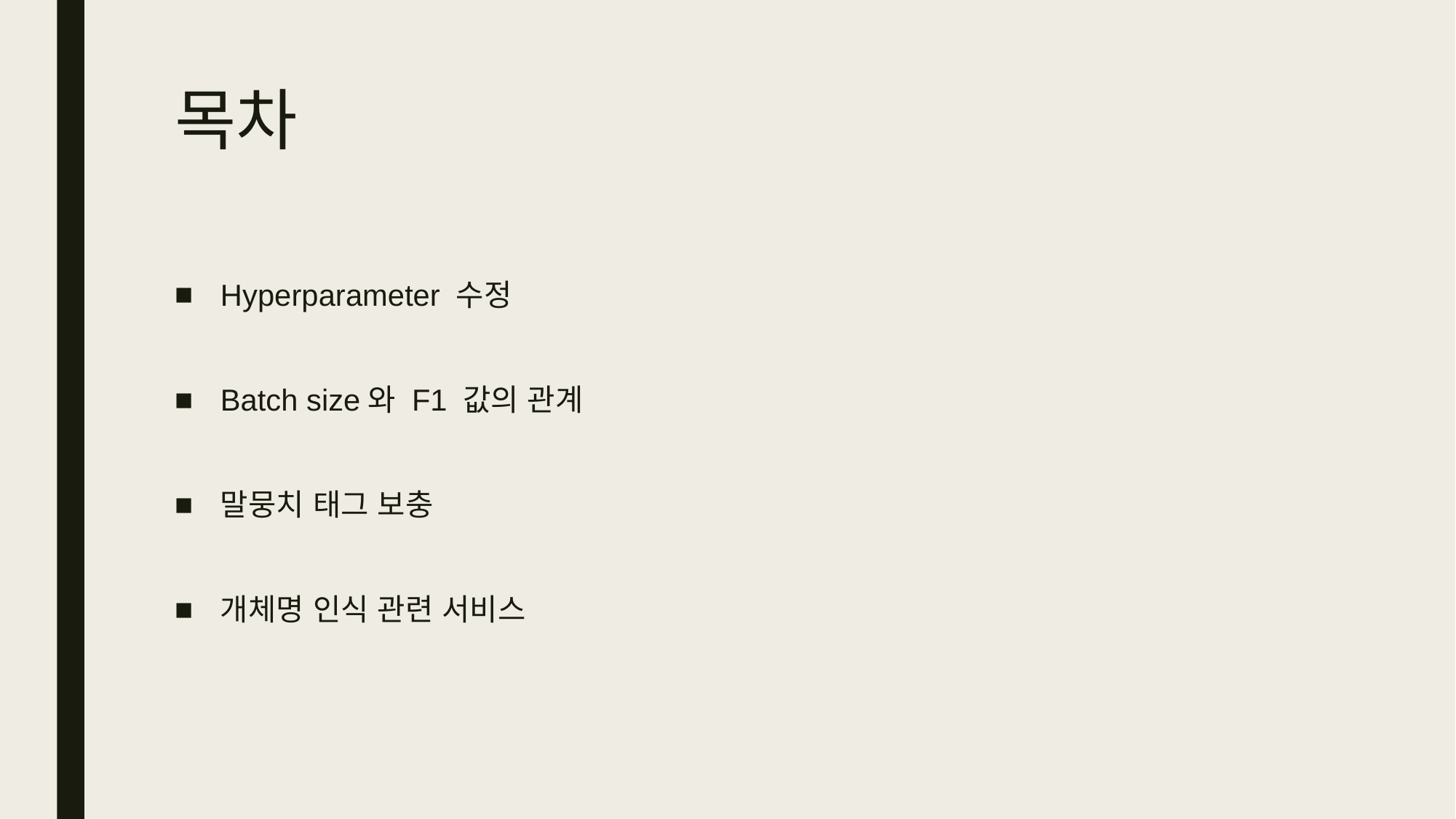

# 목차
Hyperparameter 수정

Batch size와 F1 값의 관계

말뭉치 태그 보충

개체명 인식 관련 서비스